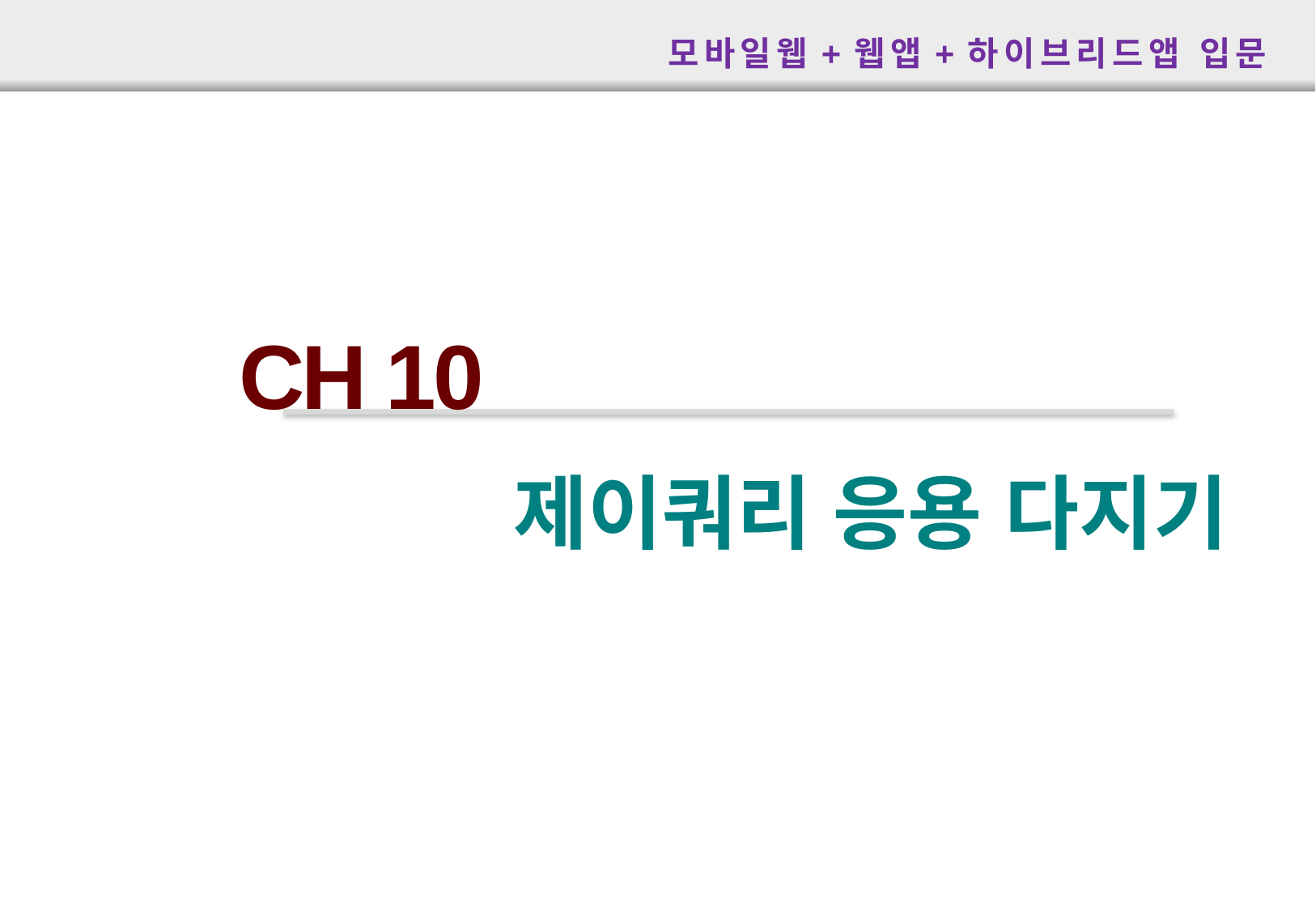

모바일웹+웹앱+하이브리드앱 입문
CH 10

제이쿼리 응용 다지기